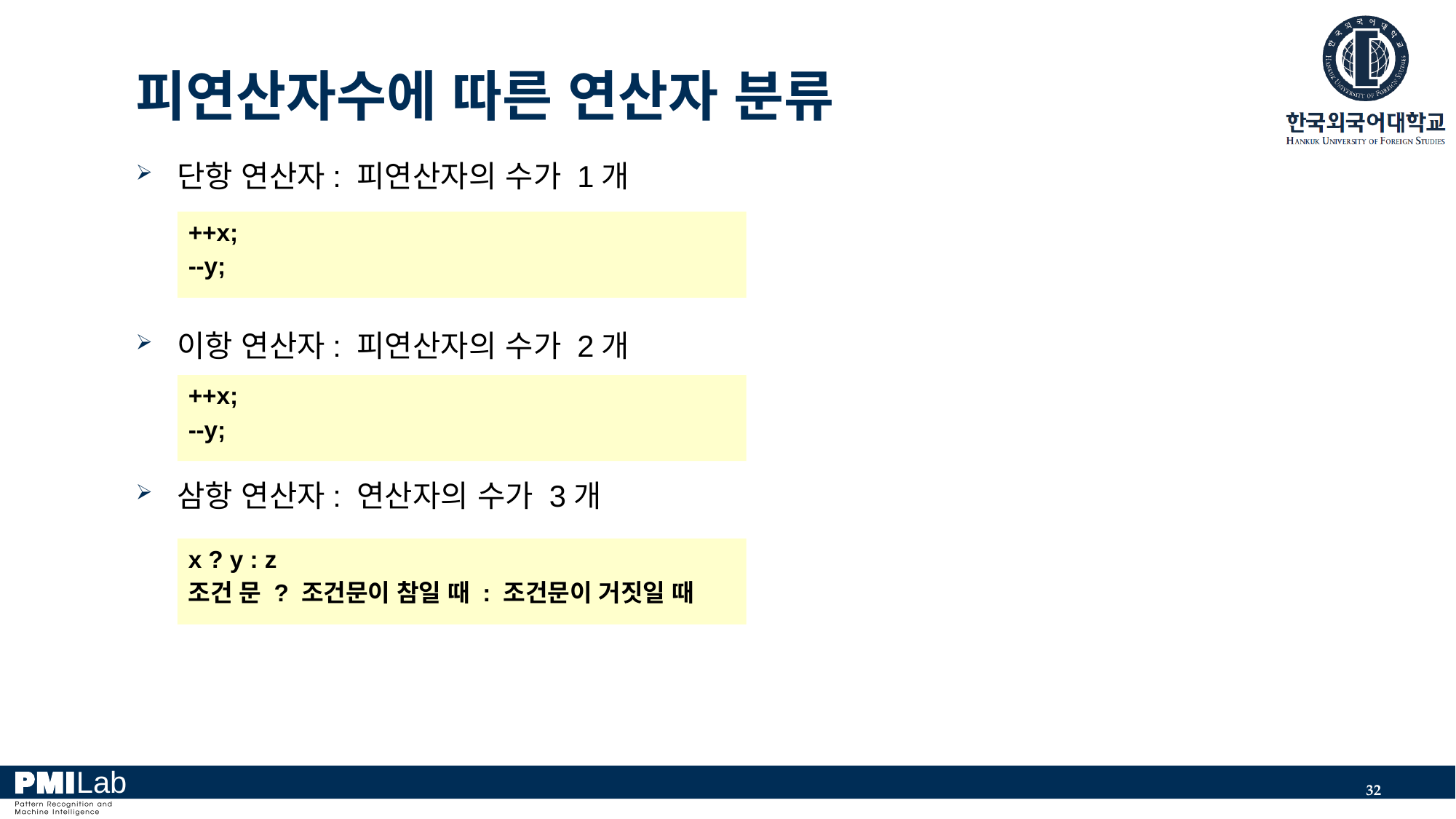

# 피연산자수에 따른 연산자 분류
단항 연산자: 피연산자의 수가 1개

이항 연산자: 피연산자의 수가 2개

삼항 연산자: 연산자의 수가 3개
++x;
--y;

++x;
--y;

x ? y : z
조건 문 ? 조건문이 참일 때 : 조건문이 거짓일 때
32